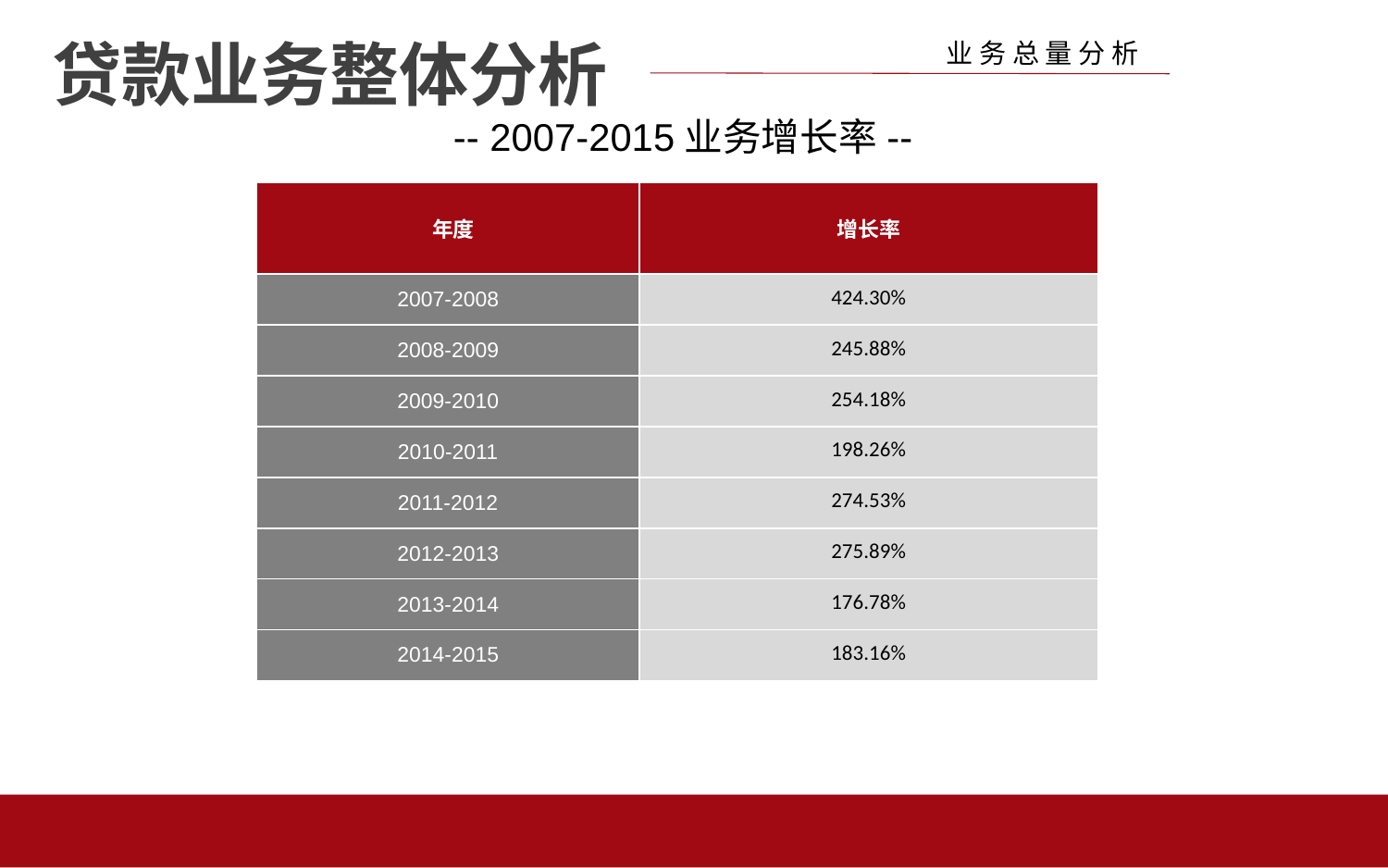

贷款业务整体分析
业 务 总 量 分 析
-- 2007-2015业务增长率--
| 年度 | 增长率 |
| --- | --- |
| 2007-2008 | 424.30% |
| 2008-2009 | 245.88% |
| 2009-2010 | 254.18% |
| 2010-2011 | 198.26% |
| 2011-2012 | 274.53% |
| 2012-2013 | 275.89% |
| 2013-2014 | 176.78% |
| 2014-2015 | 183.16% |

5
.